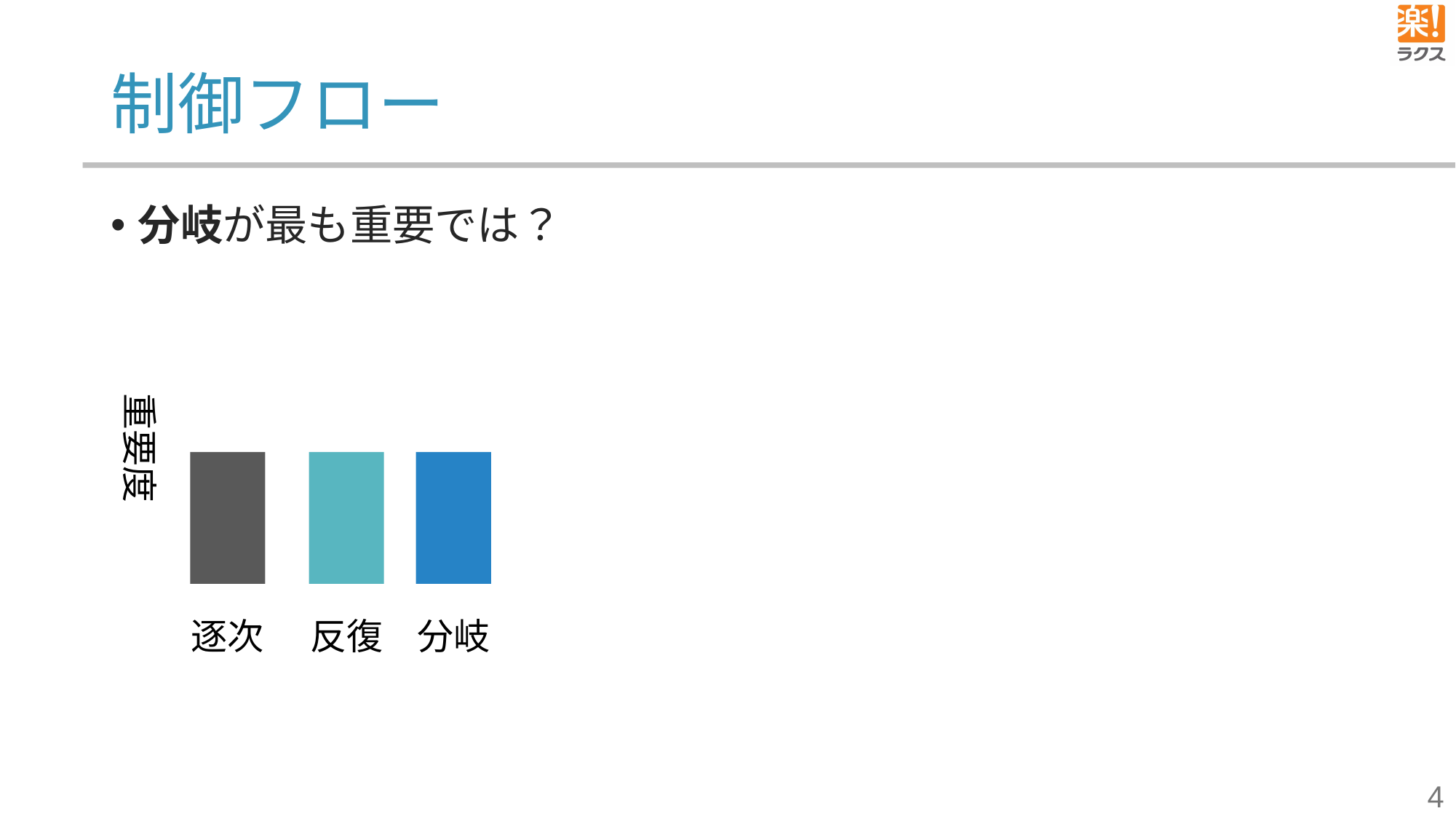

# 制御フロー
分岐が最も重要では？
重要度

逐次
反復
分岐
4